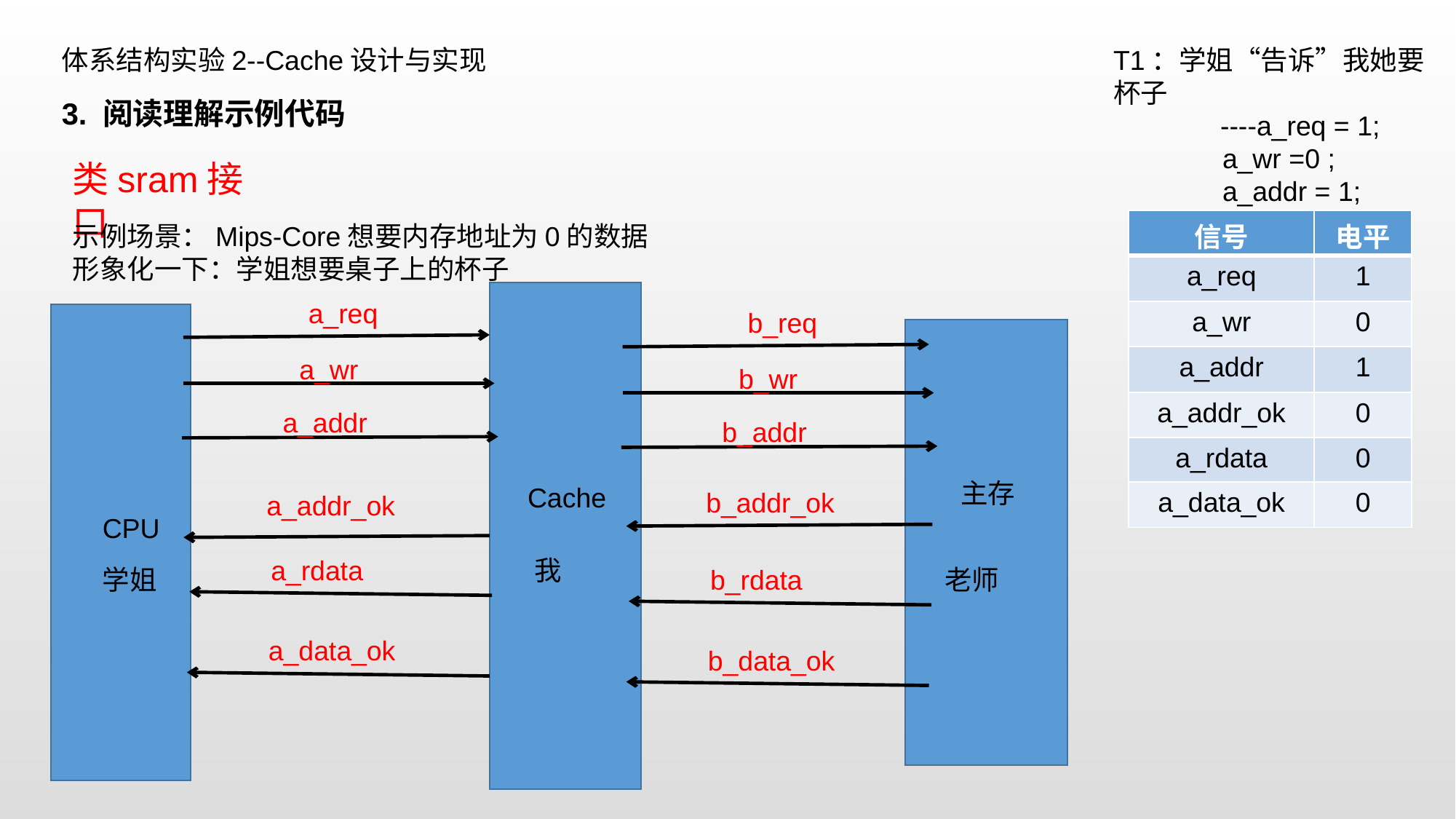

体系结构实验2--Cache设计与实现
T1：学姐“告诉”我她要杯子
              ----a_req = 1;
	a_wr =0 ;
	a_addr = 1;
3. 阅读理解示例代码
类sram接口
| 信号 | 电平 |
| --- | --- |
| a\_req | 1 |
| a\_wr | 0 |
| a\_addr | 1 |
| a\_addr\_ok | 0 |
| a\_rdata | 0 |
| a\_data\_ok | 0 |
示例场景：Mips-Core想要内存地址为0的数据
形象化一下：学姐想要桌子上的杯子

Cache
a_req
a_wr
a_addr
a_addr_ok
a_rdata
a_data_ok
b_req
b_wr
b_addr
b_addr_ok
b_rdata
b_data_ok

CPU

主存
我
学姐
老师